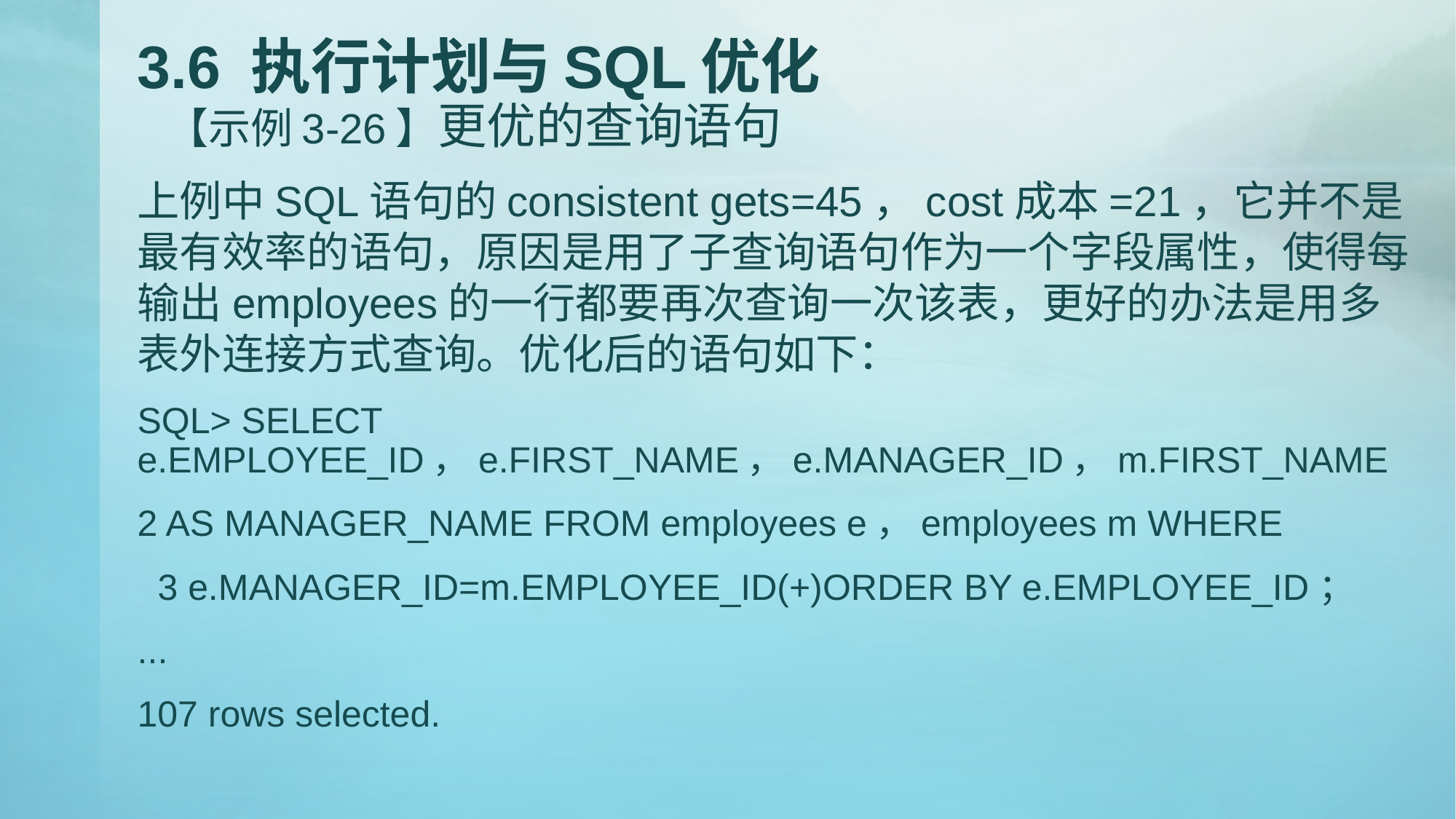

# 3.6 执行计划与SQL优化 【示例3-26】更优的查询语句
上例中SQL语句的consistent gets=45，cost成本=21，它并不是最有效率的语句，原因是用了子查询语句作为一个字段属性，使得每输出employees的一行都要再次查询一次该表，更好的办法是用多表外连接方式查询。优化后的语句如下：
SQL> SELECT e.EMPLOYEE_ID，e.FIRST_NAME，e.MANAGER_ID，m.FIRST_NAME
2 AS MANAGER_NAME FROM employees e，employees m WHERE
  3 e.MANAGER_ID=m.EMPLOYEE_ID(+)ORDER BY e.EMPLOYEE_ID；
...
107 rows selected.